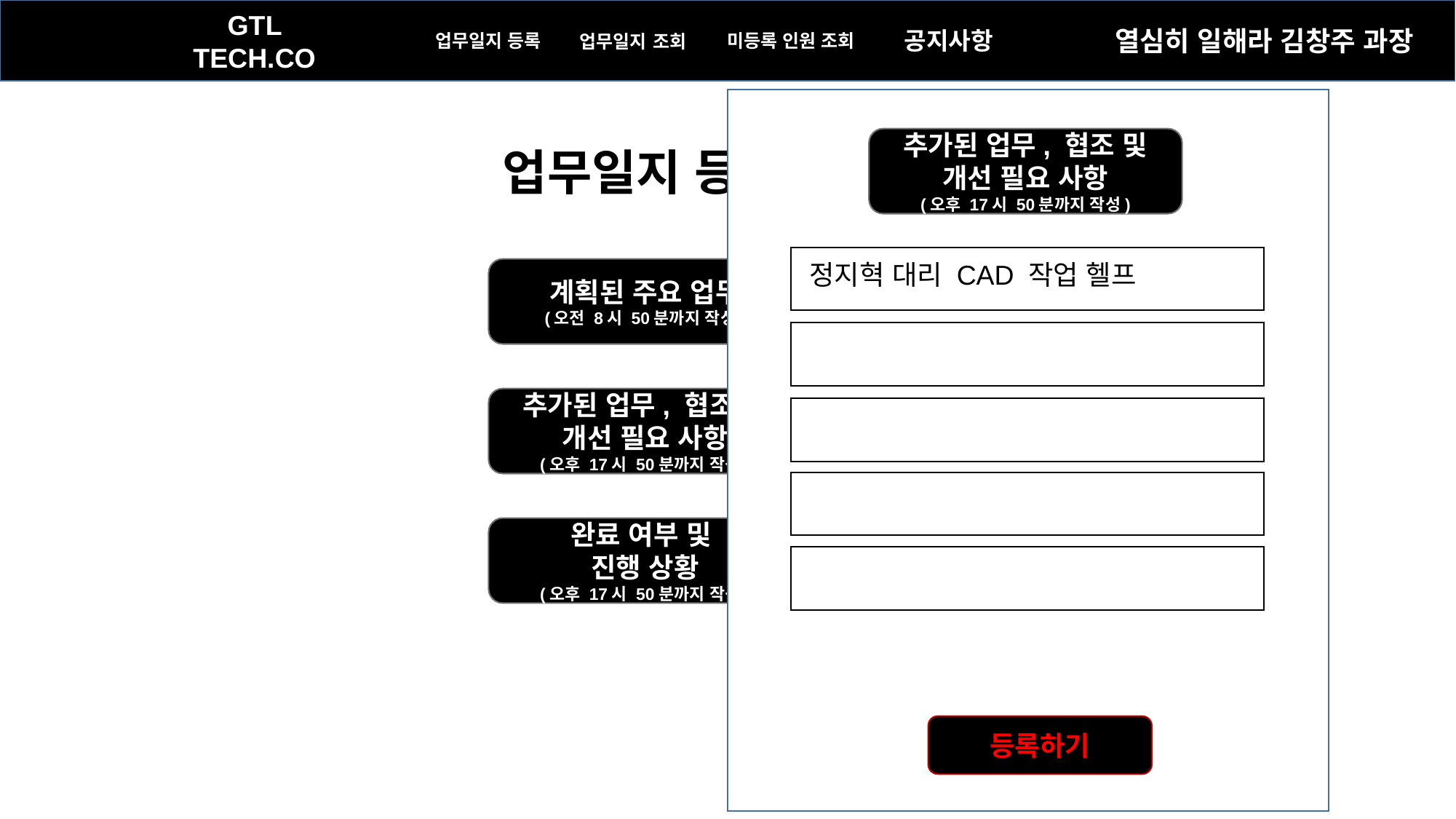

GTL TECH.CO
업무일지 조회
열심히 일해라 김창주 과장
업무일지 등록
미등록 인원 조회
공지사항

추가된 업무, 협조 및 개선 필요 사항
(오후 17시 50분까지 작성)
업무일지 등록

정지혁 대리 CAD 작업 헬프
계획된 주요 업무
(오전 8시 50분까지 작성)

추가된 업무, 협조 및 개선 필요 사항
(오후 17시 50분까지 작성)

완료 여부 및
진행 상황
(오후 17시 50분까지 작성)

등록하기